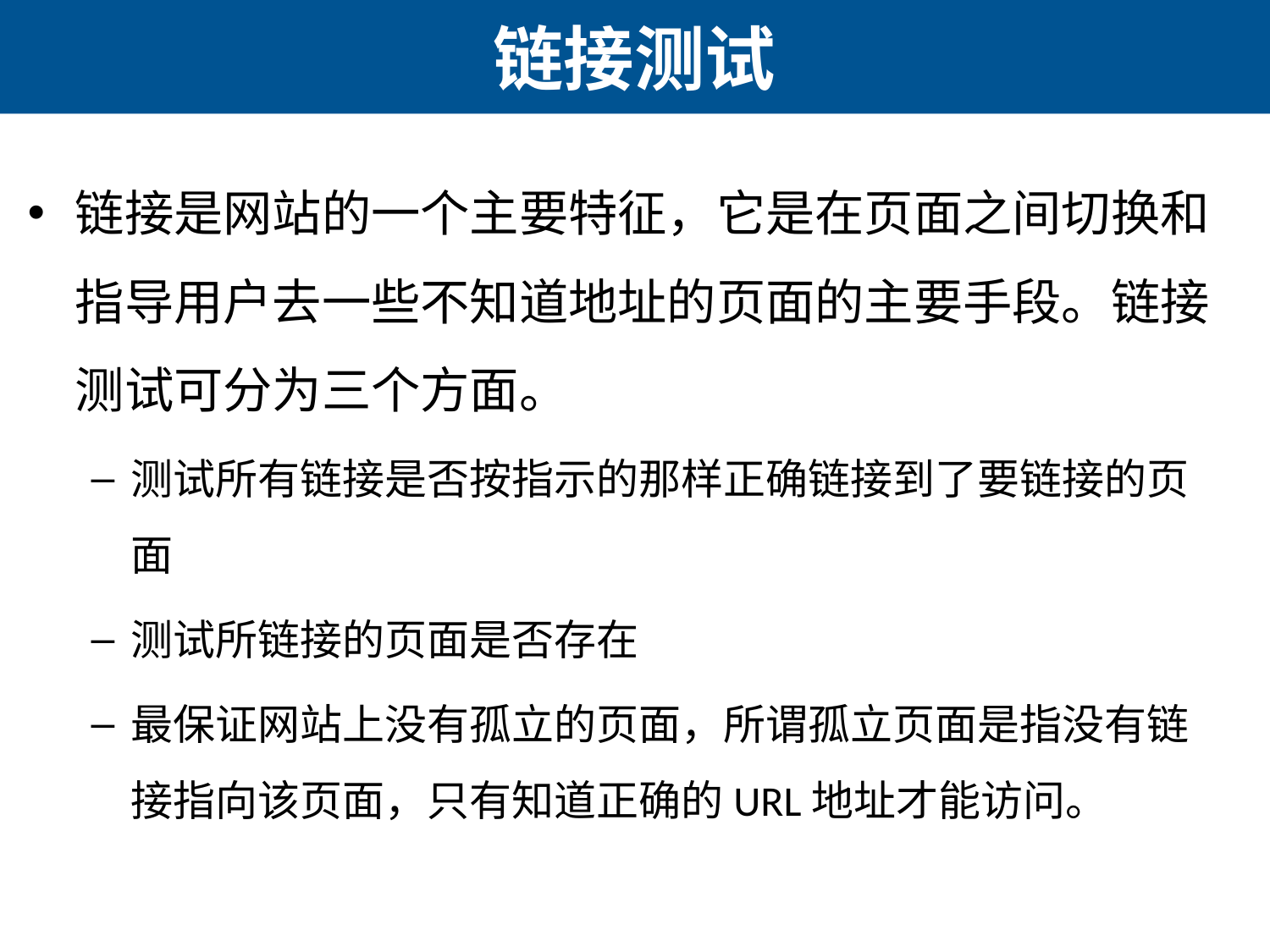

# 链接测试
链接是网站的一个主要特征，它是在页面之间切换和指导用户去一些不知道地址的页面的主要手段。链接测试可分为三个方面。
测试所有链接是否按指示的那样正确链接到了要链接的页面
测试所链接的页面是否存在
最保证网站上没有孤立的页面，所谓孤立页面是指没有链接指向该页面，只有知道正确的URL地址才能访问。